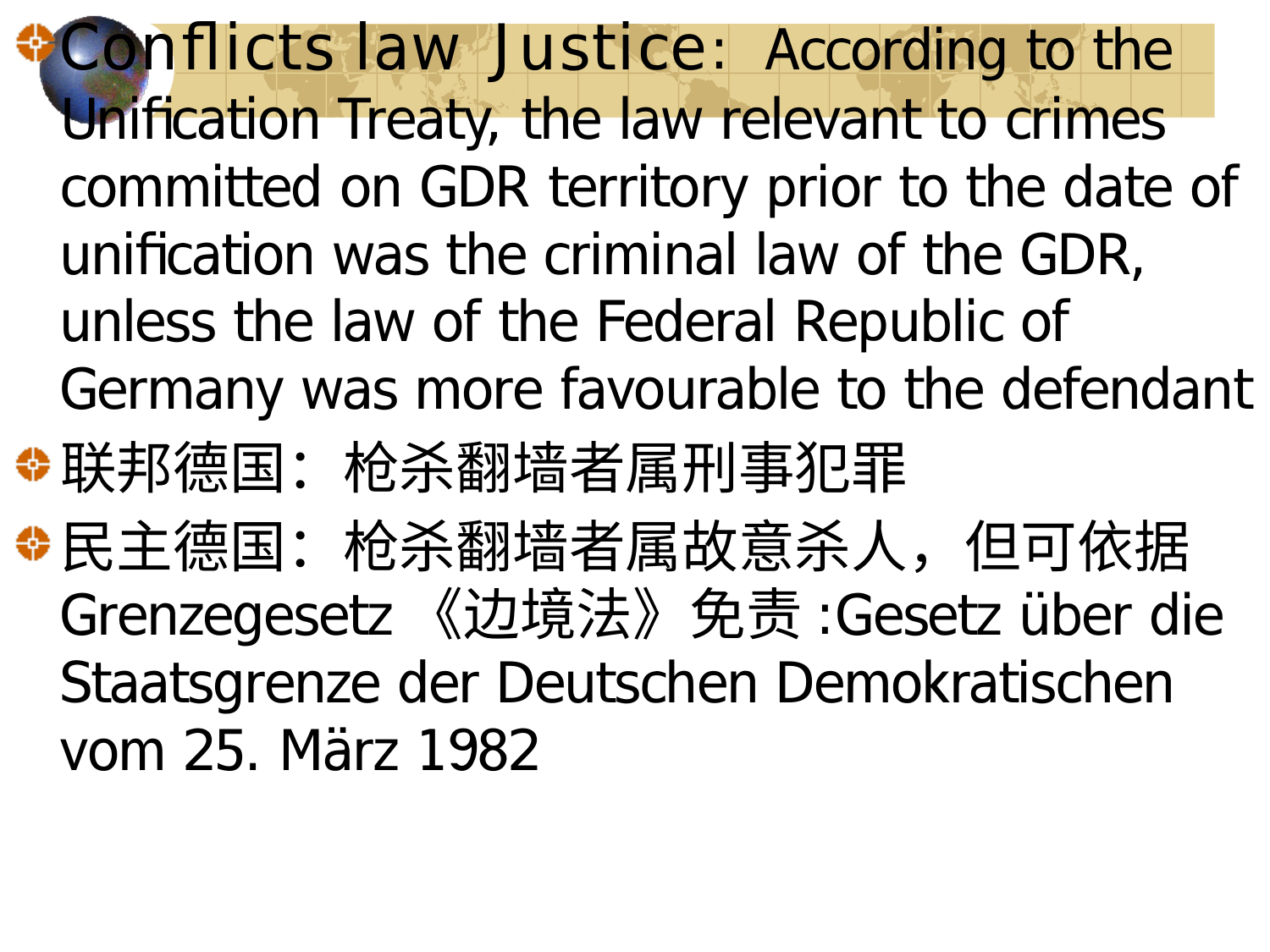

Conflicts law Justice:  According to the Unification Treaty, the law relevant to crimes committed on GDR territory prior to the date of unification was the criminal law of the GDR, unless the law of the Federal Republic of Germany was more favourable to the defendant
联邦德国：枪杀翻墙者属刑事犯罪
民主德国：枪杀翻墙者属故意杀人，但可依据Grenzegesetz《边境法》免责:Gesetz über die Staatsgrenze der Deutschen Demokratischen vom 25. März 1982